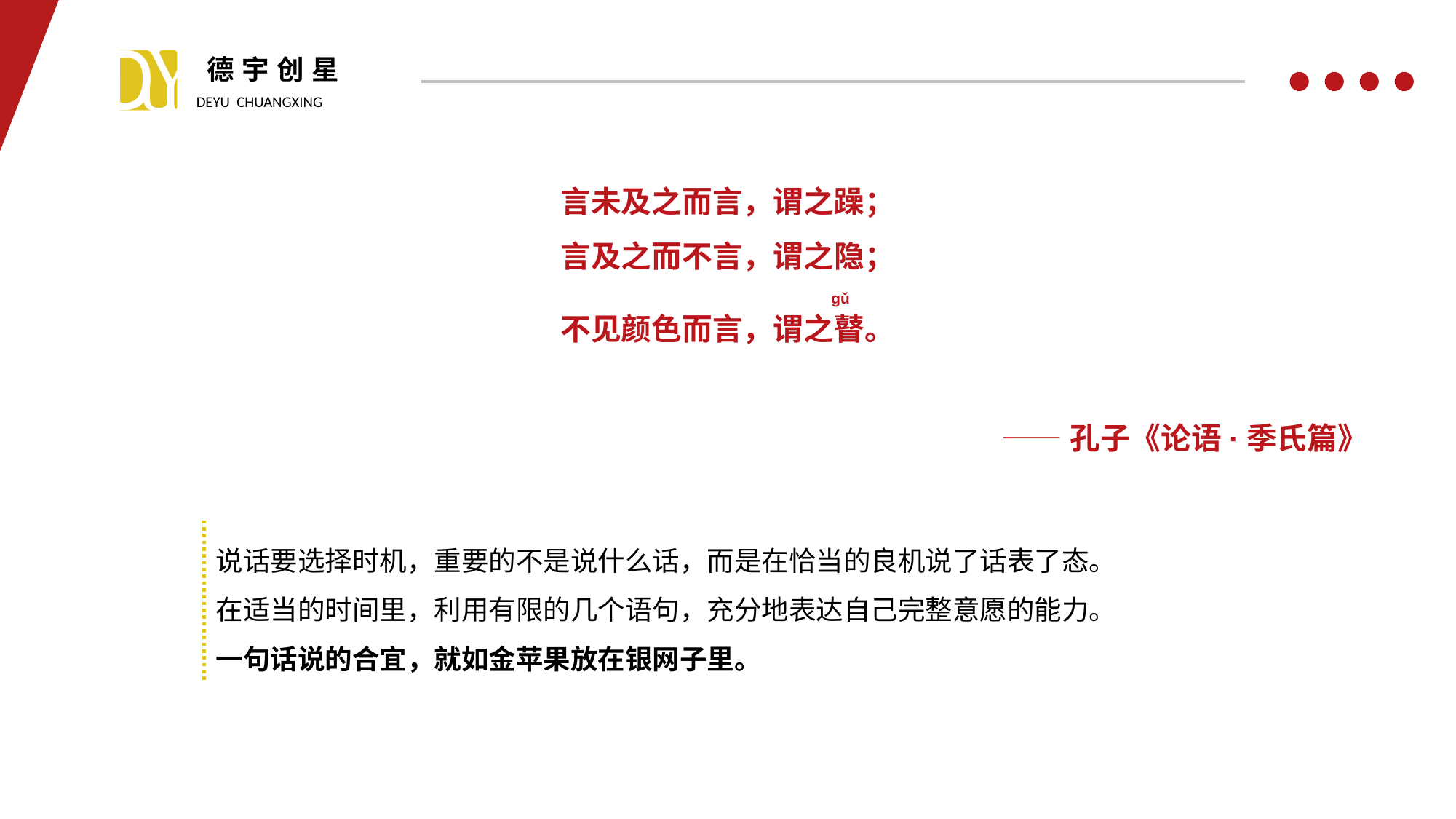

言未及之而言，谓之躁；
言及之而不言，谓之隐；
                           gǔ
不见颜色而言，谓之瞽。

——孔子《论语·季氏篇》
说话要选择时机，重要的不是说什么话，而是在恰当的良机说了话表了态。
在适当的时间里，利用有限的几个语句，充分地表达自己完整意愿的能力。
一句话说的合宜，就如金苹果放在银网子里。